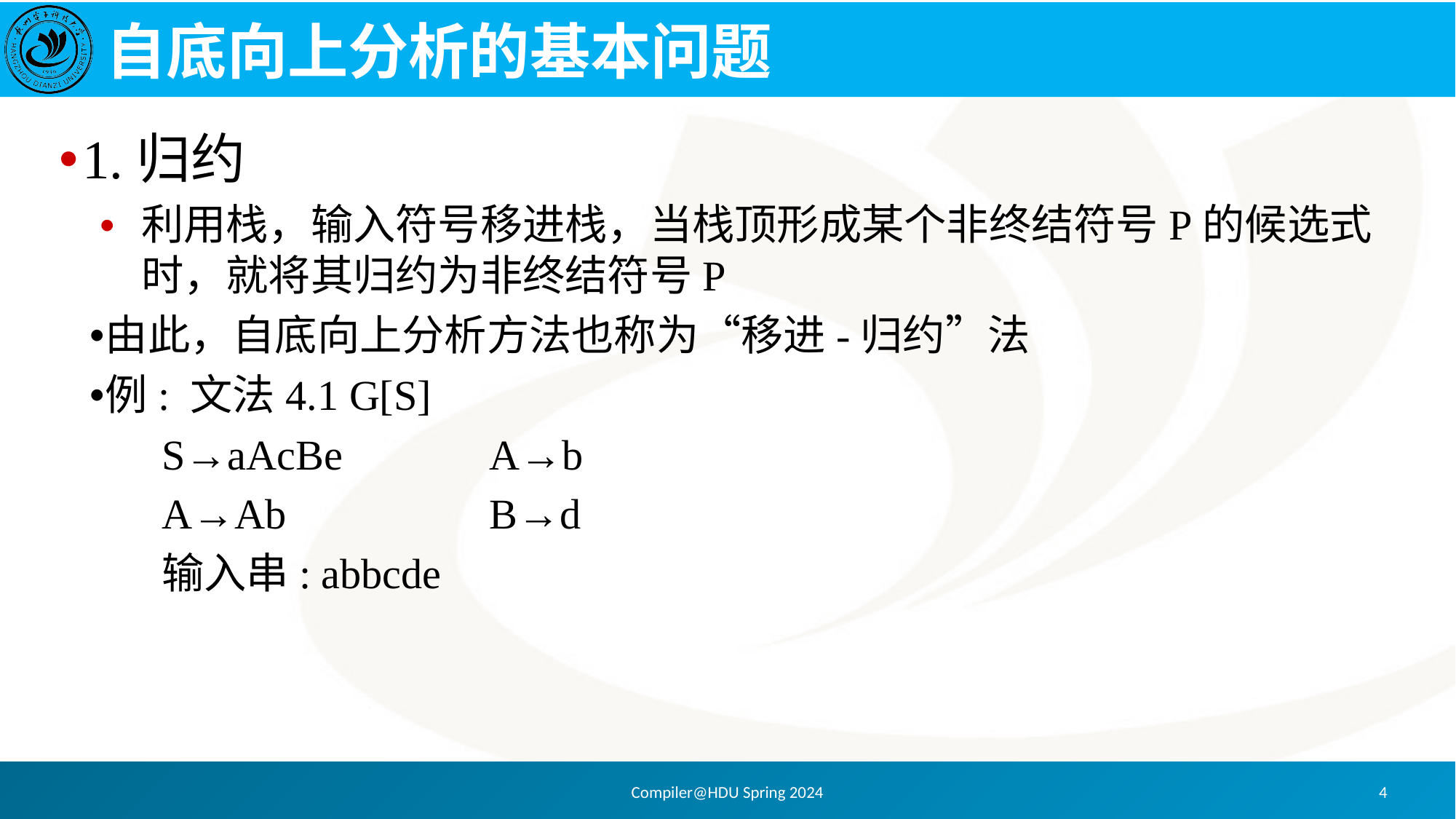

# 自底向上分析的基本问题
1.归约
利用栈，输入符号移进栈，当栈顶形成某个非终结符号P的候选式时，就将其归约为非终结符号P
由此，自底向上分析方法也称为“移进-归约”法
例: 文法4.1 G[S]
S→aAcBe          	A→b
A→Ab		B→d
输入串: abbcde
Compiler@HDU Spring 2024
4